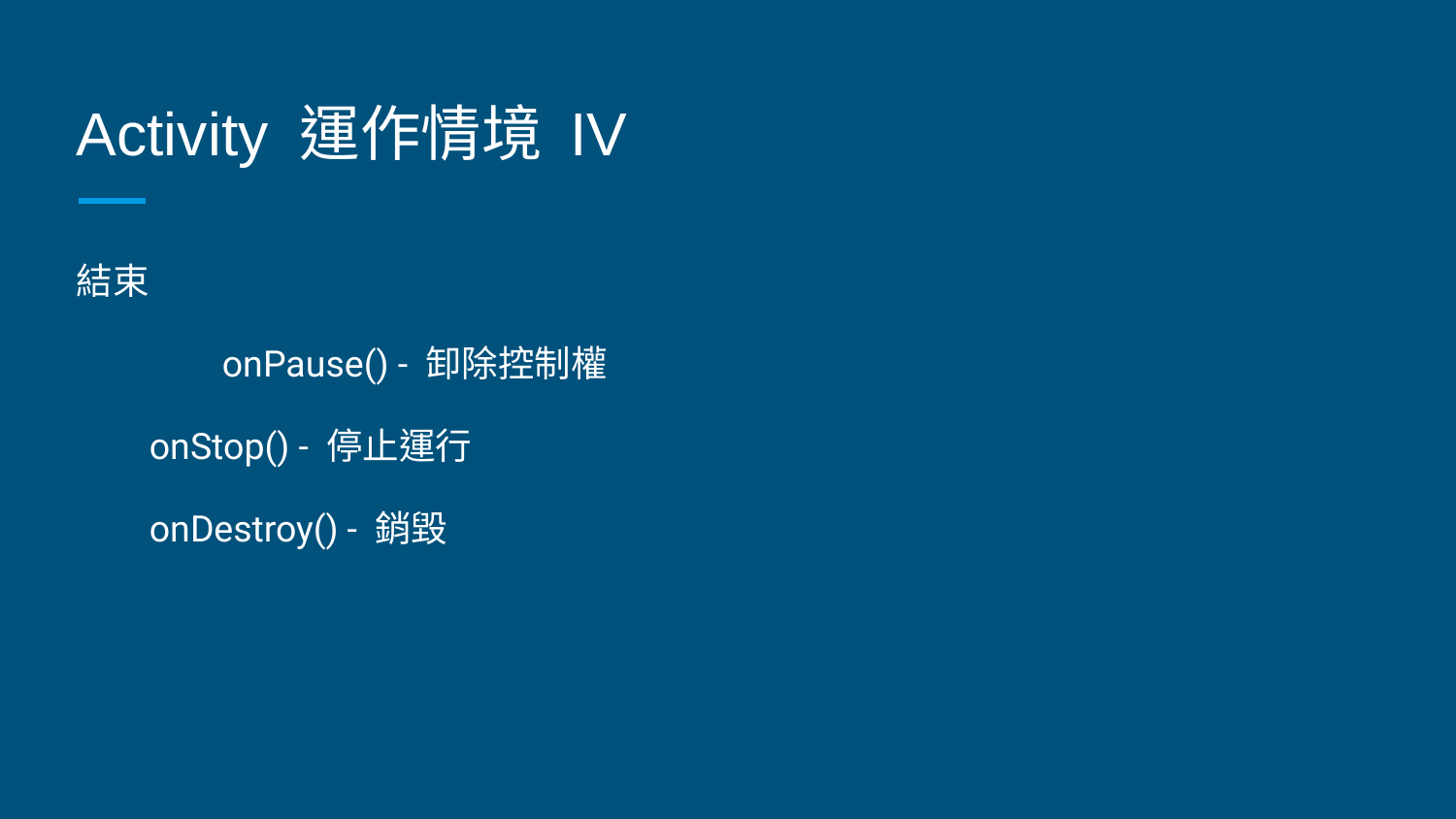

# Activity 運作情境 IV
結束
	onPause() - 卸除控制權
onStop() - 停止運行
onDestroy() - 銷毀